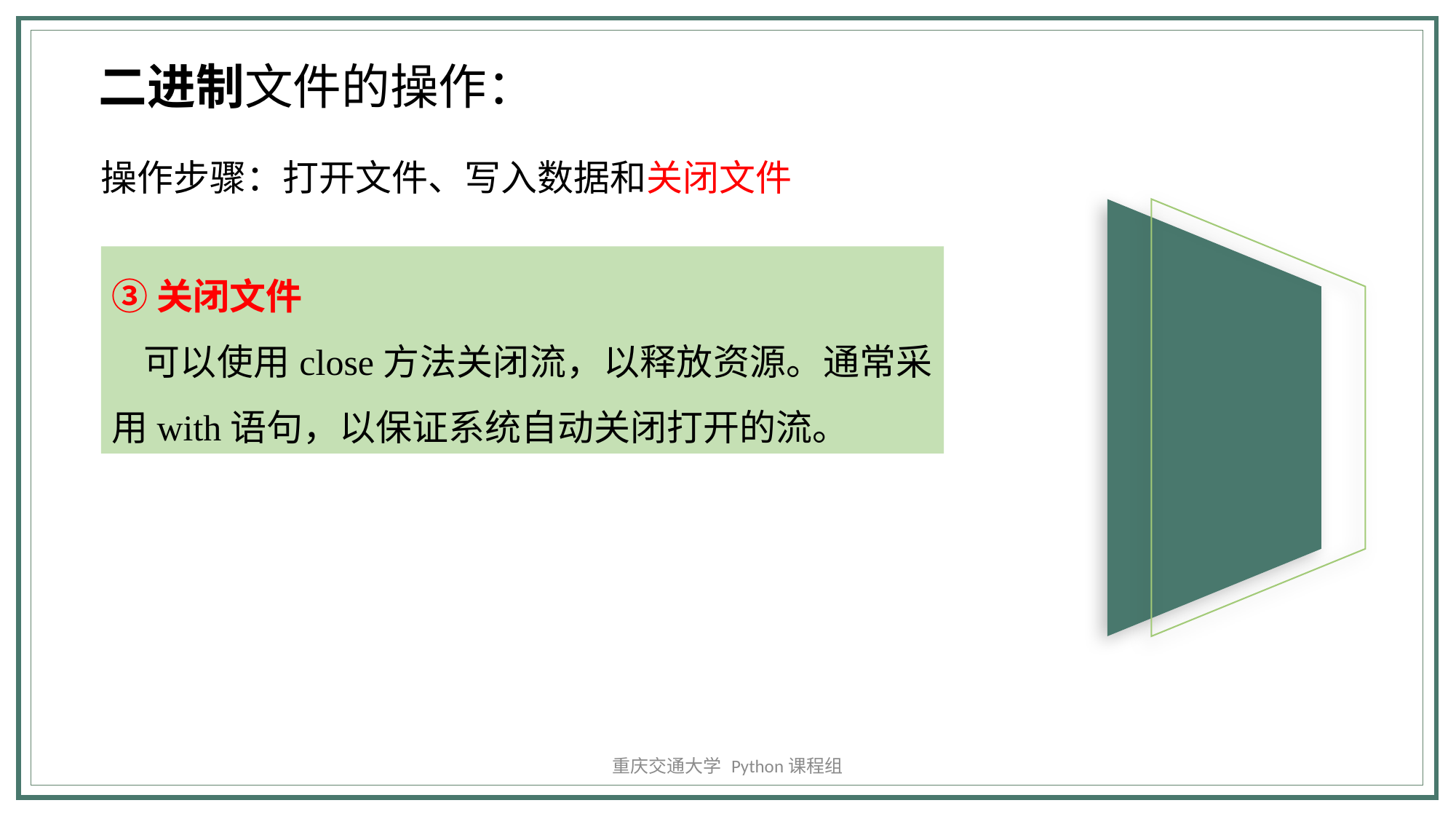

二进制文件的操作：
操作步骤：打开文件、写入数据和关闭文件

③关闭文件
可以使用close方法关闭流，以释放资源。通常采用with语句，以保证系统自动关闭打开的流。
添加标题
重庆交通大学 Python课程组